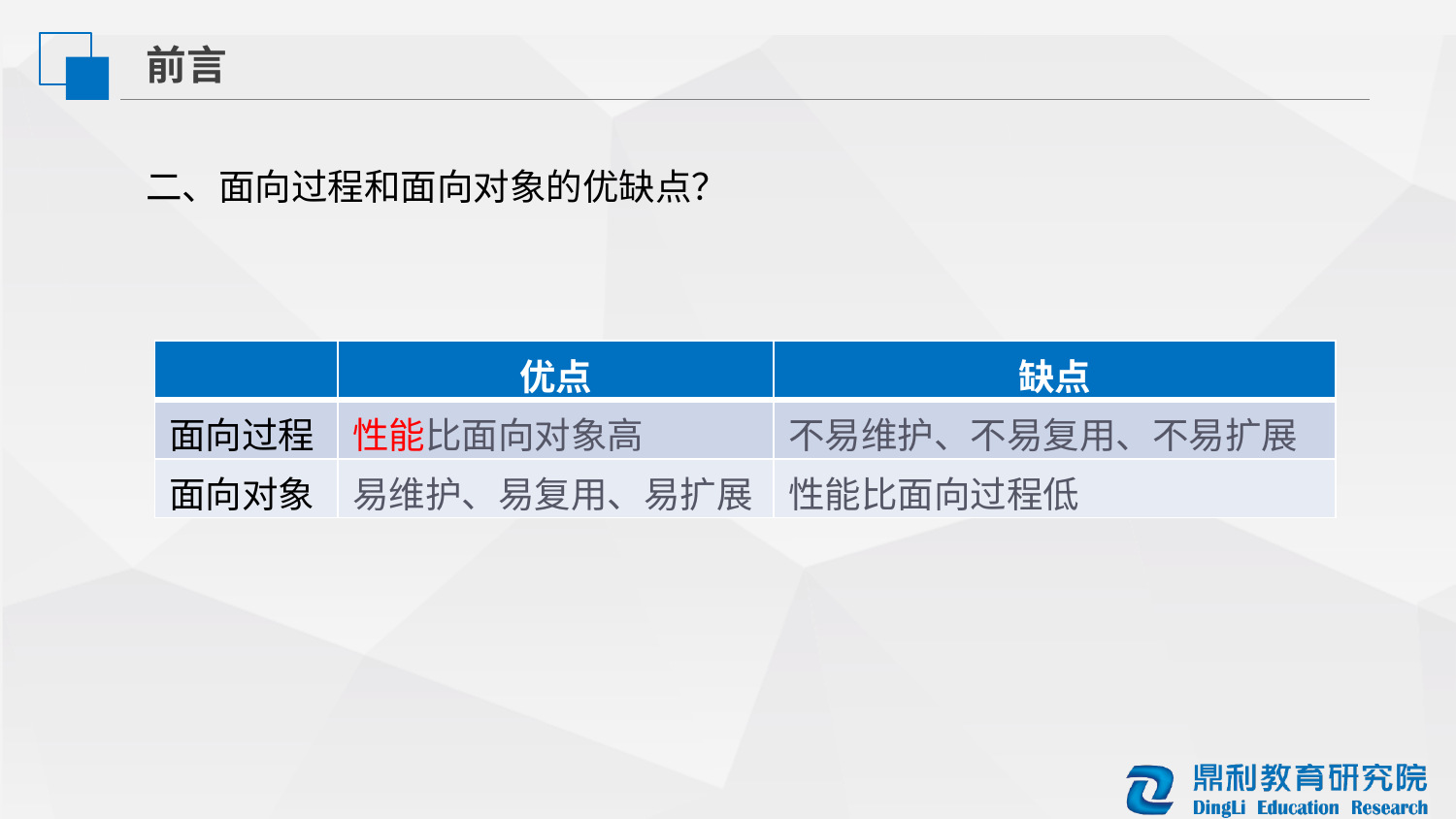

前言
二、面向过程和面向对象的优缺点？
|  | 优点 | 缺点 |
| --- | --- | --- |
| 面向过程 | 性能比面向对象高 | 不易维护、不易复用、不易扩展 |
| 面向对象 | 易维护、易复用、易扩展 | 性能比面向过程低 |